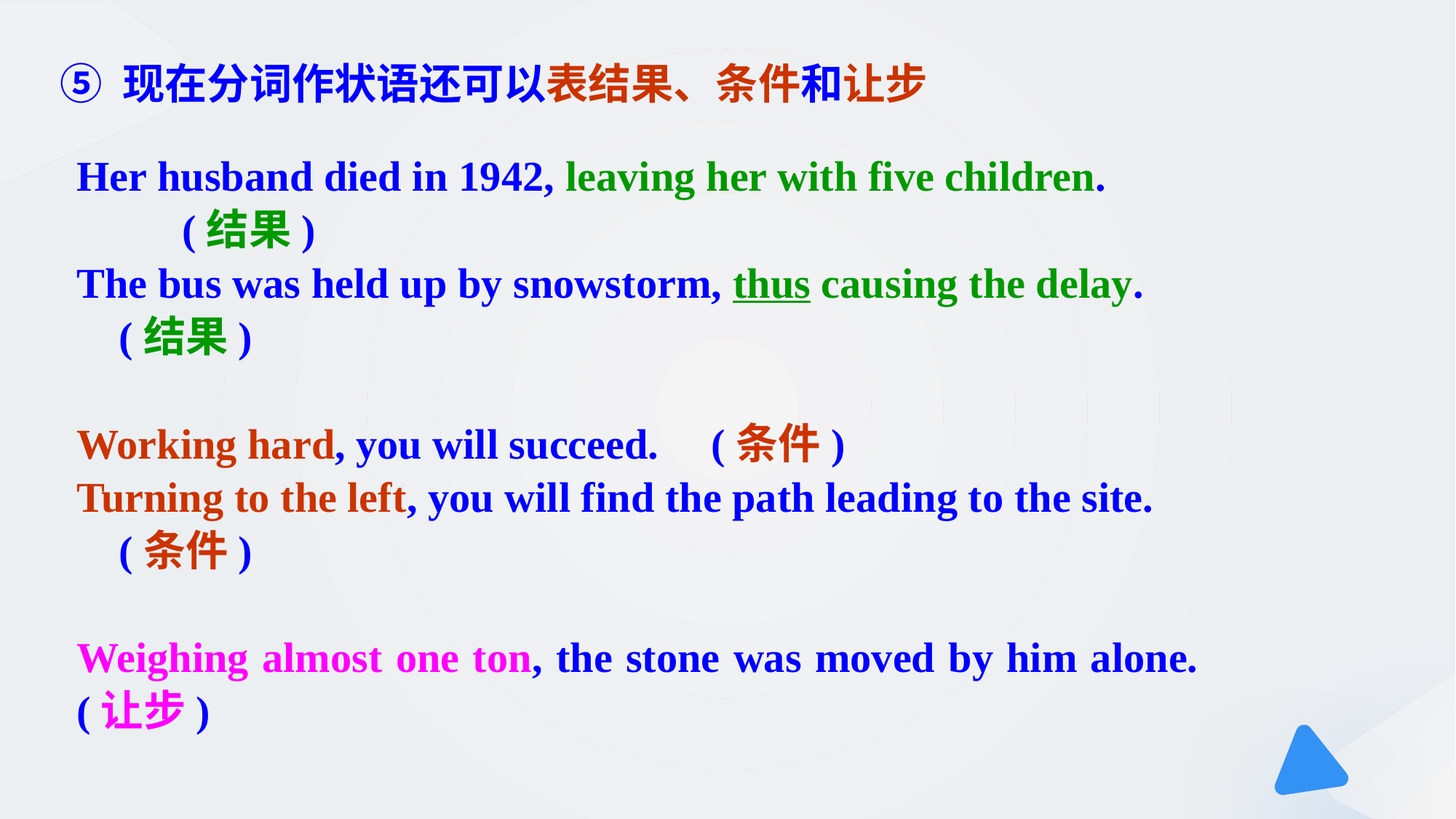

⑤ 现在分词作状语还可以表结果、条件和让步
Her husband died in 1942, leaving her with five children.                                      (结果)
The bus was held up by snowstorm, thus causing the delay.                             (结果)

Working hard, you will succeed.     (条件)
Turning to the left, you will find the path leading to the site.                            (条件)

Weighing almost one ton, the stone was moved by him alone.                (让步)